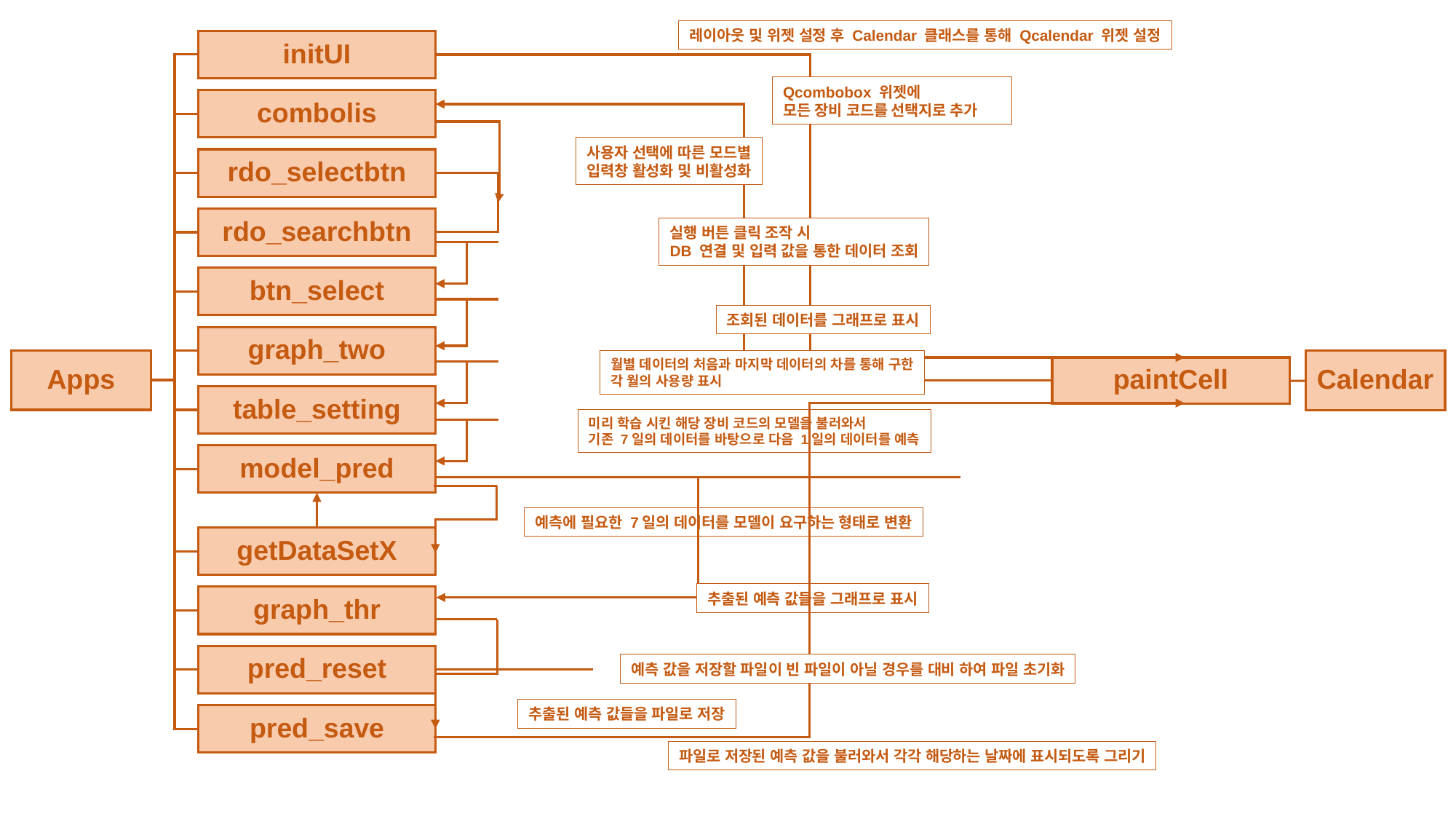

레이아웃 및 위젯 설정 후 Calendar 클래스를 통해 Qcalendar 위젯 설정
initUI

combolis

rdo_selectbtn

rdo_searchbtn

btn_select

graph_two
Apps

table_setting
model_pred
getDataSetX
graph_thr
pred_reset
pred_save
Qcombobox 위젯에
모든 장비 코드를 선택지로 추가
사용자 선택에 따른 모드별
입력창 활성화 및 비활성화

실행 버튼 클릭 조작 시
DB 연결 및 입력 값을 통한 데이터 조회
조회된 데이터를 그래프로 표시
월별 데이터의 처음과 마지막 데이터의 차를 통해 구한
각 월의 사용량 표시
Calendar
paintCell

미리 학습 시킨 해당 장비 코드의 모델을 불러와서
기존 7일의 데이터를 바탕으로 다음 1일의 데이터를 예측
예측에 필요한 7일의 데이터를 모델이 요구하는 형태로 변환
추출된 예측 값들을 그래프로 표시
예측 값을 저장할 파일이 빈 파일이 아닐 경우를 대비 하여 파일 초기화
추출된 예측 값들을 파일로 저장
파일로 저장된 예측 값을 불러와서 각각 해당하는 날짜에 표시되도록 그리기